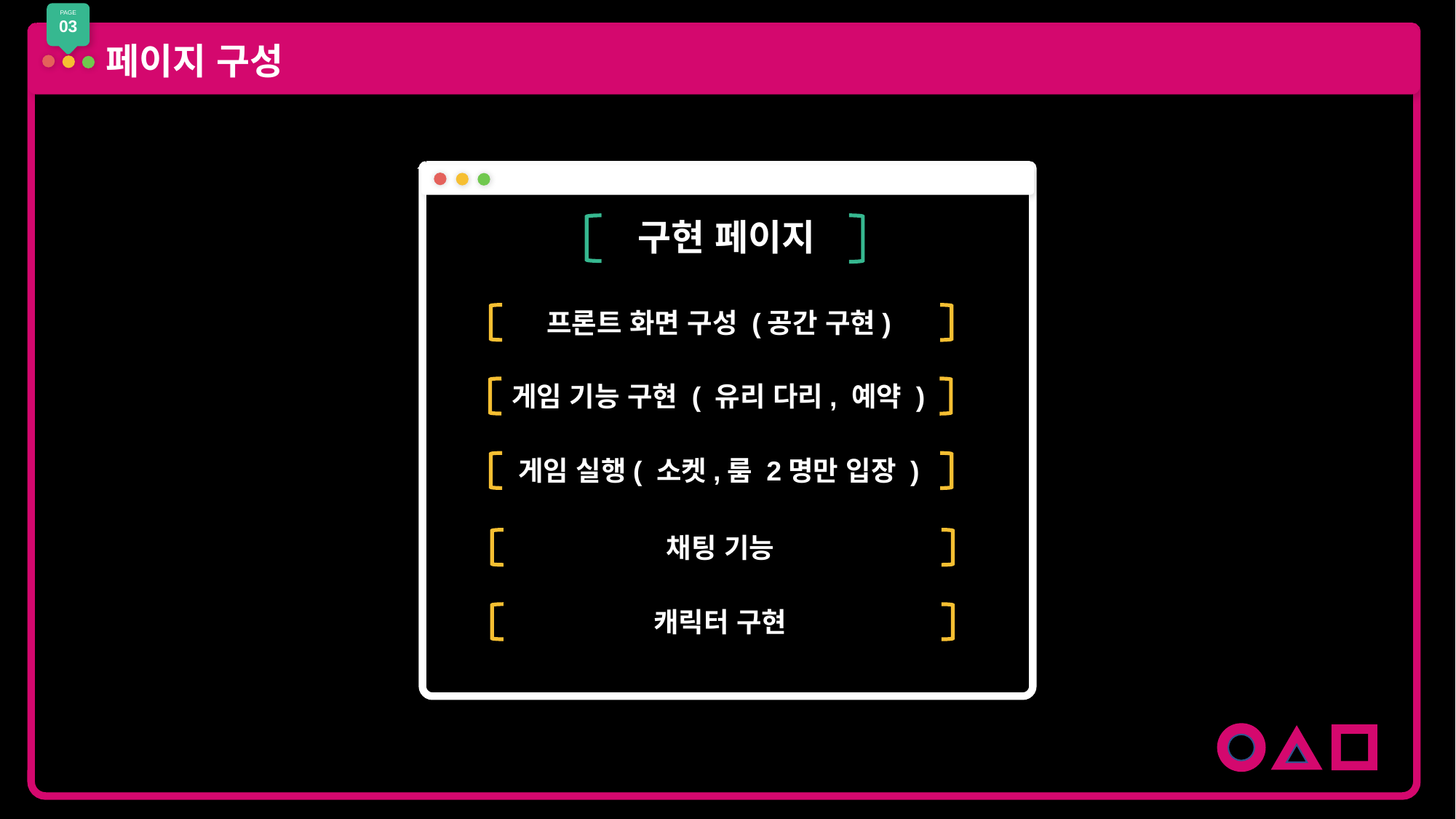

PAGE
03
페이지 구성

구현 페이지

프론트 화면 구성 (공간 구현)

게임 기능 구현 ( 유리 다리, 예약 )

게임 실행( 소켓,룸 2명만 입장 )

채팅 기능

캐릭터 구현